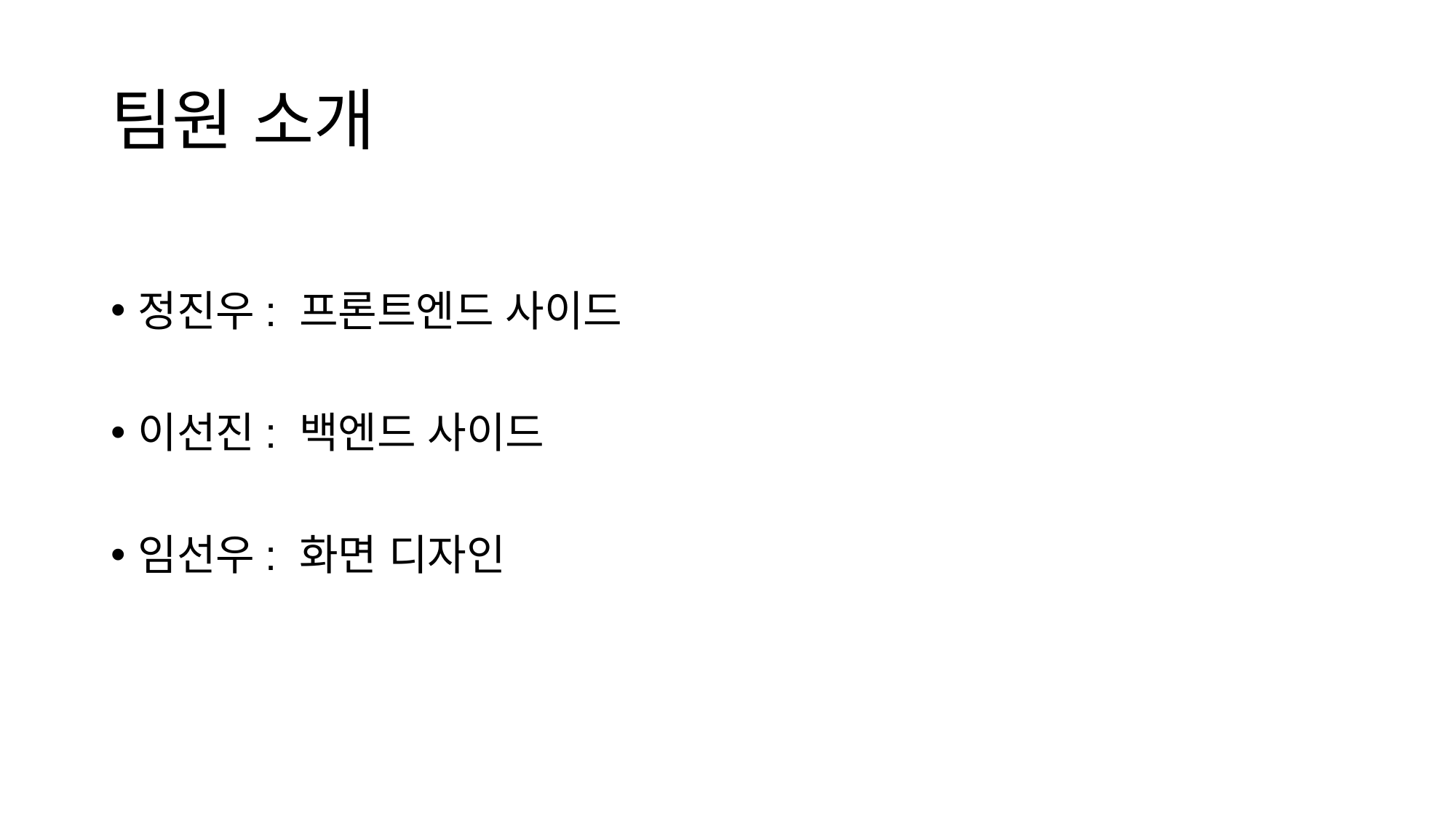

# 팀원 소개

정진우: 프론트엔드 사이드

이선진: 백엔드 사이드

임선우: 화면 디자인